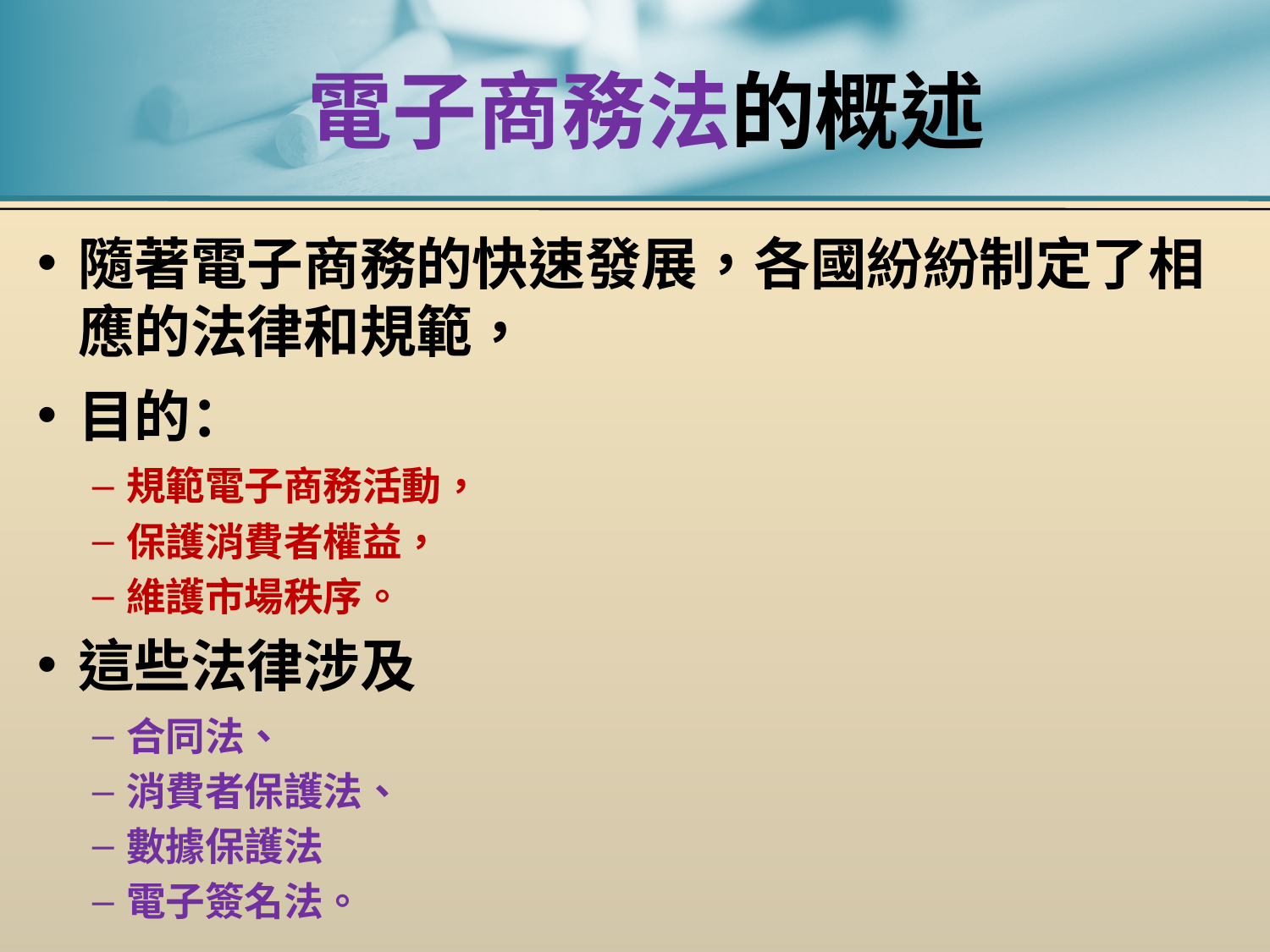

# 電子商務法的概述
隨著電子商務的快速發展，各國紛紛制定了相應的法律和規範，
目的：
規範電子商務活動，
保護消費者權益，
維護市場秩序。
這些法律涉及
合同法、
消費者保護法、
數據保護法
電子簽名法。